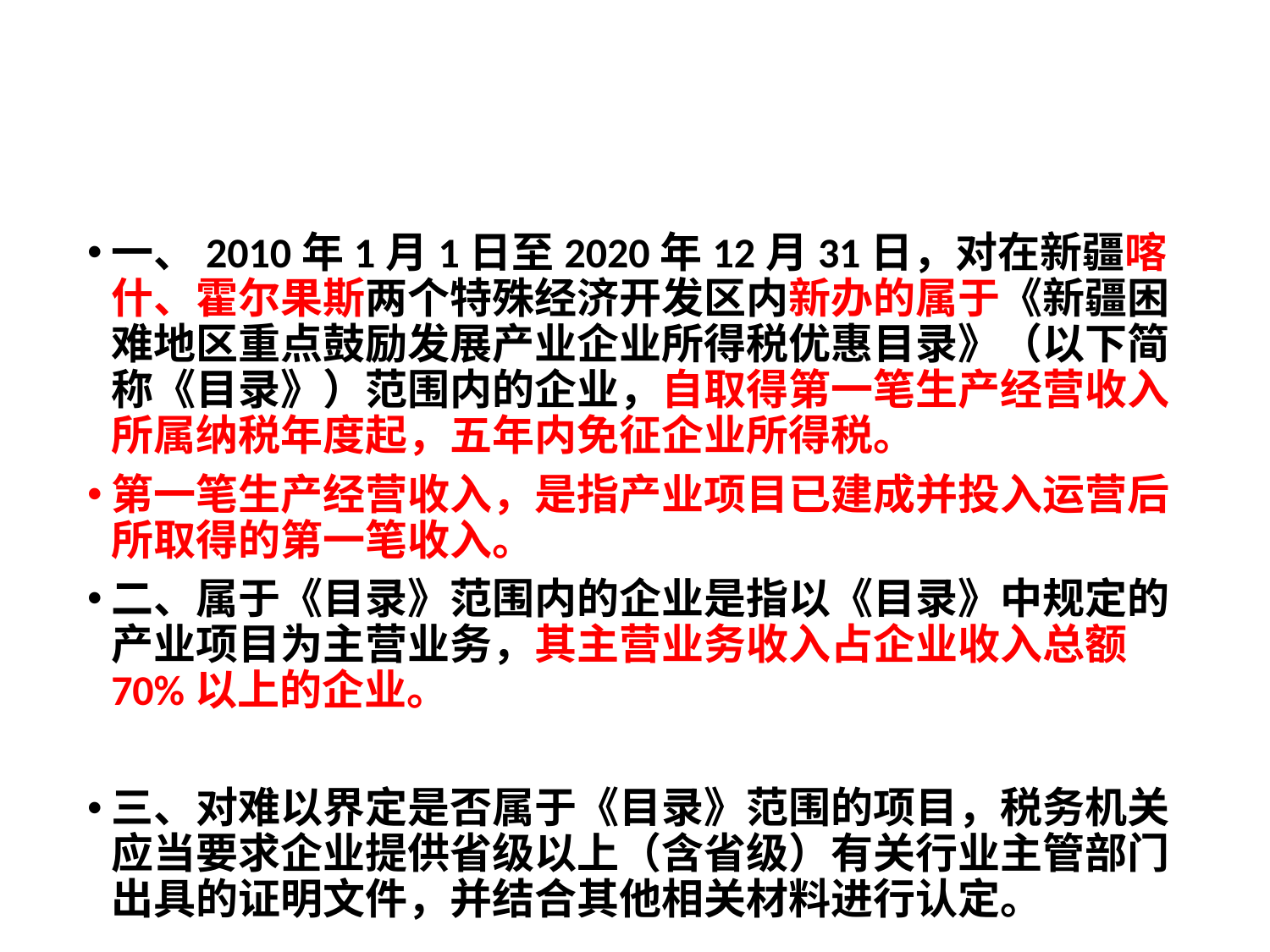

#
一、2010年1月1日至2020年12月31日，对在新疆喀什、霍尔果斯两个特殊经济开发区内新办的属于《新疆困难地区重点鼓励发展产业企业所得税优惠目录》（以下简称《目录》）范围内的企业，自取得第一笔生产经营收入所属纳税年度起，五年内免征企业所得税。
第一笔生产经营收入，是指产业项目已建成并投入运营后所取得的第一笔收入。
二、属于《目录》范围内的企业是指以《目录》中规定的产业项目为主营业务，其主营业务收入占企业收入总额70%以上的企业。

三、对难以界定是否属于《目录》范围的项目，税务机关应当要求企业提供省级以上（含省级）有关行业主管部门出具的证明文件，并结合其他相关材料进行认定。